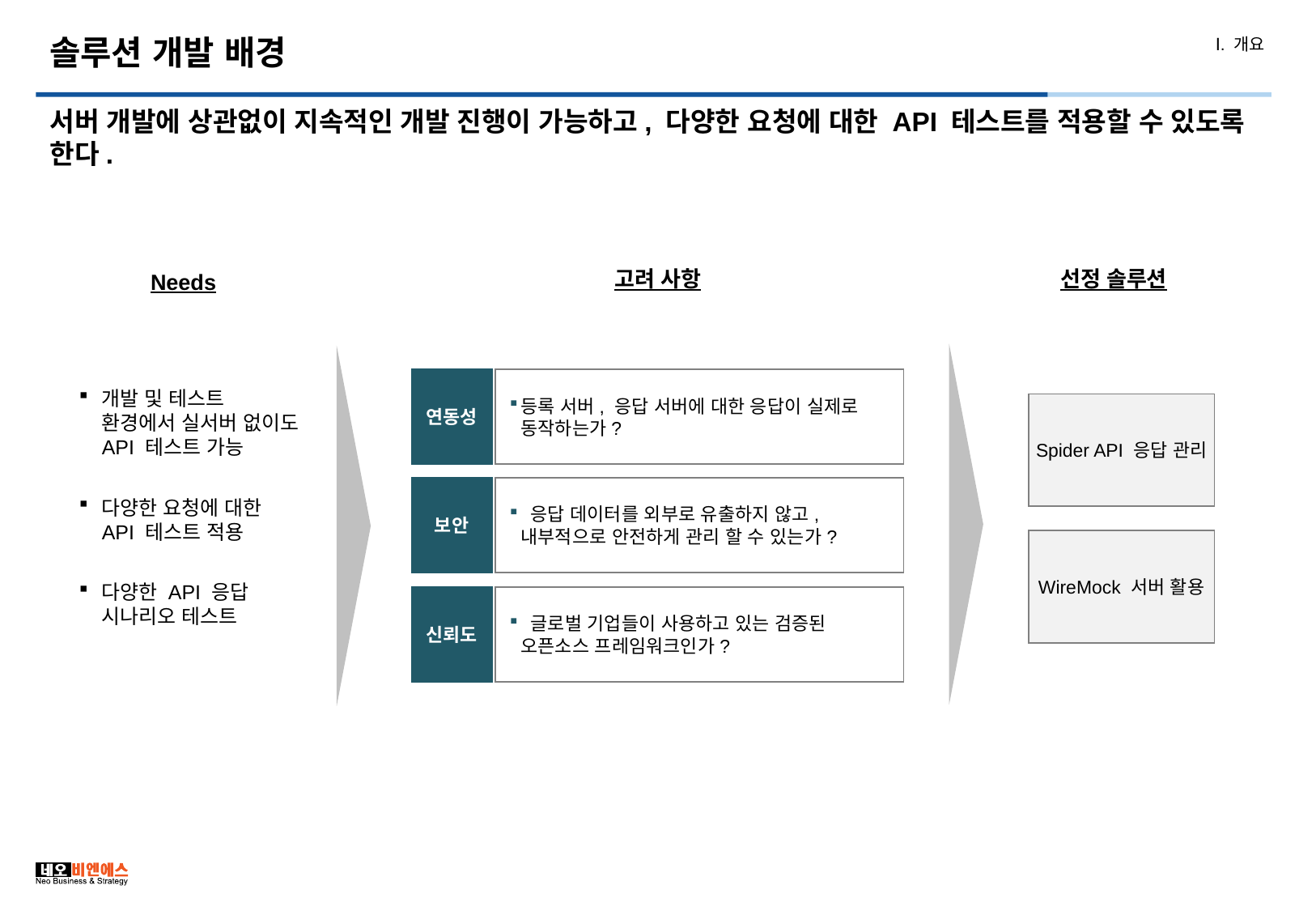

# 솔루션 개발 배경
Ⅰ. 개요
서버 개발에 상관없이 지속적인 개발 진행이 가능하고, 다양한 요청에 대한 API 테스트를 적용할 수 있도록 한다.
고려 사항
선정 솔루션
Needs

개발 및 테스트 환경에서 실서버 없이도 API 테스트 가능

다양한 요청에 대한 API 테스트 적용

다양한 API 응답 시나리오 테스트

연동성
등록 서버, 응답 서버에 대한 응답이 실제로 동작하는가?
Spider API 응답 관리
보안
 응답 데이터를 외부로 유출하지 않고, 내부적으로 안전하게 관리 할 수 있는가?
WireMock 서버 활용
신뢰도
 글로벌 기업들이 사용하고 있는 검증된 오픈소스 프레임워크인가?